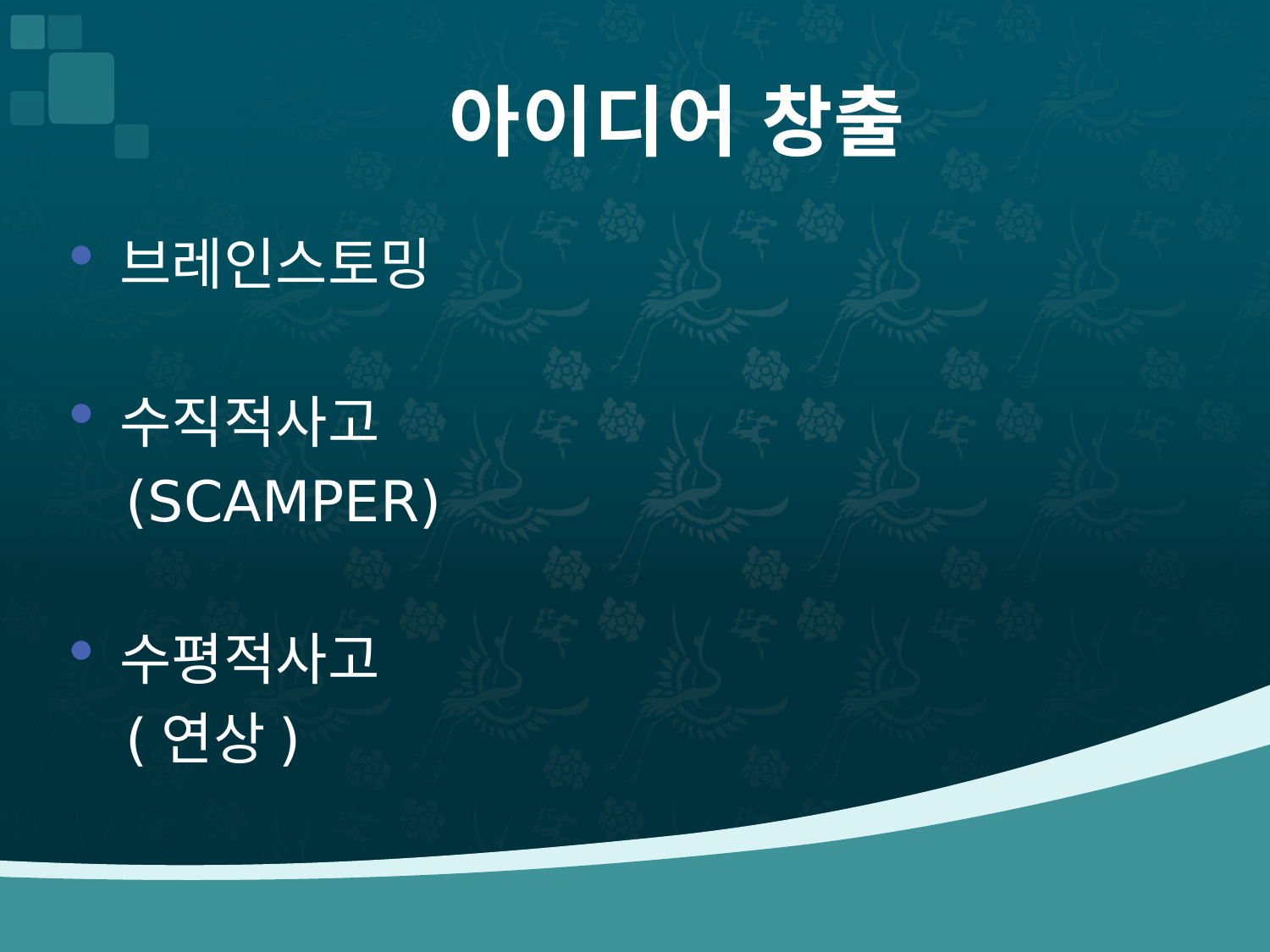

# 아이디어 창출
브레인스토밍

수직적사고
   (SCAMPER)

수평적사고
   (연상)